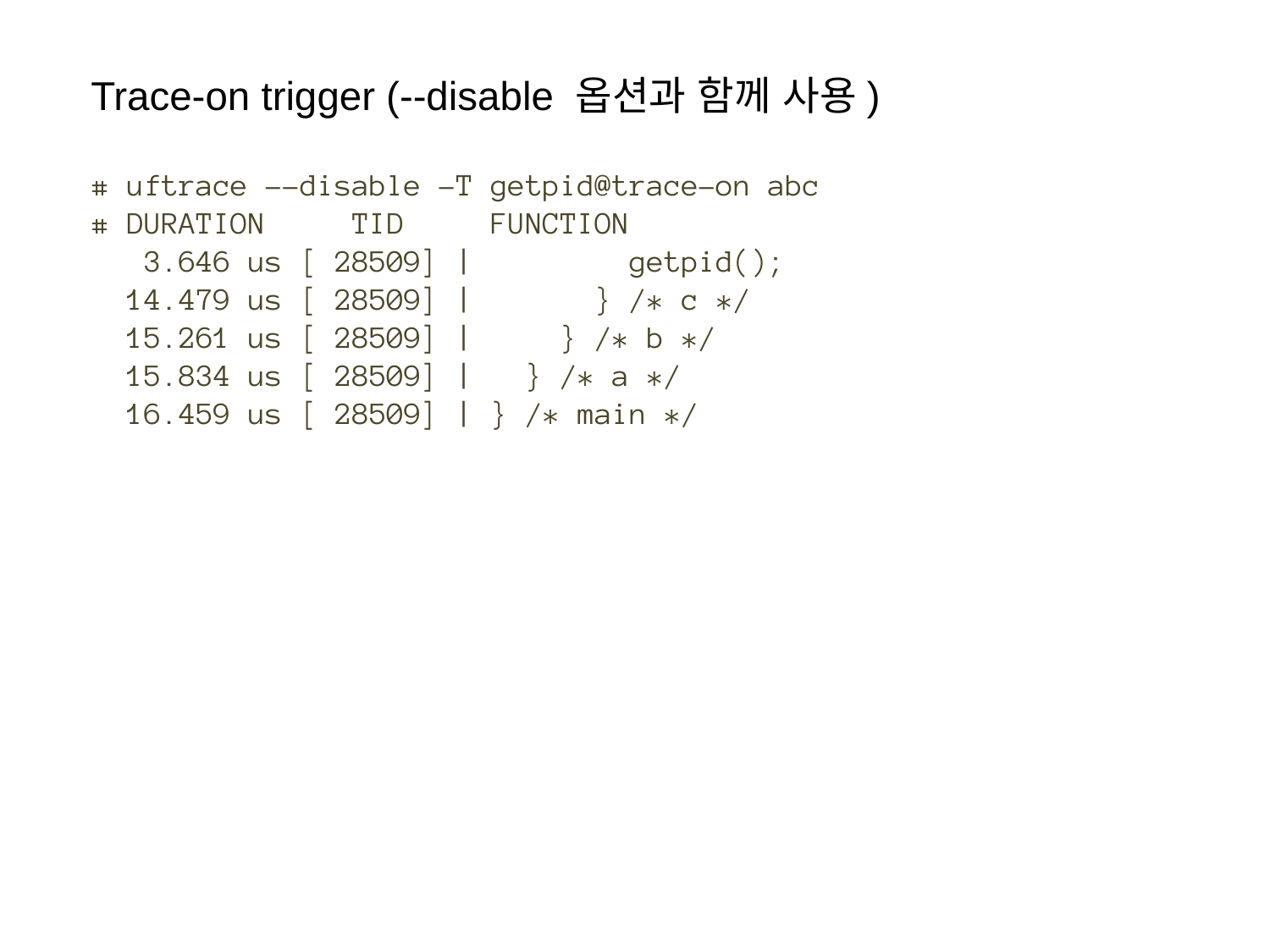

Trace-on trigger (--disable 옵션과 함께 사용)
# uftrace --disable -T getpid@trace-on abc
# DURATION     TID     FUNCTION
   3.646 us [ 28509] |         getpid();
  14.479 us [ 28509] |       } /* c */
  15.261 us [ 28509] |     } /* b */
  15.834 us [ 28509] |   } /* a */
  16.459 us [ 28509] | } /* main */